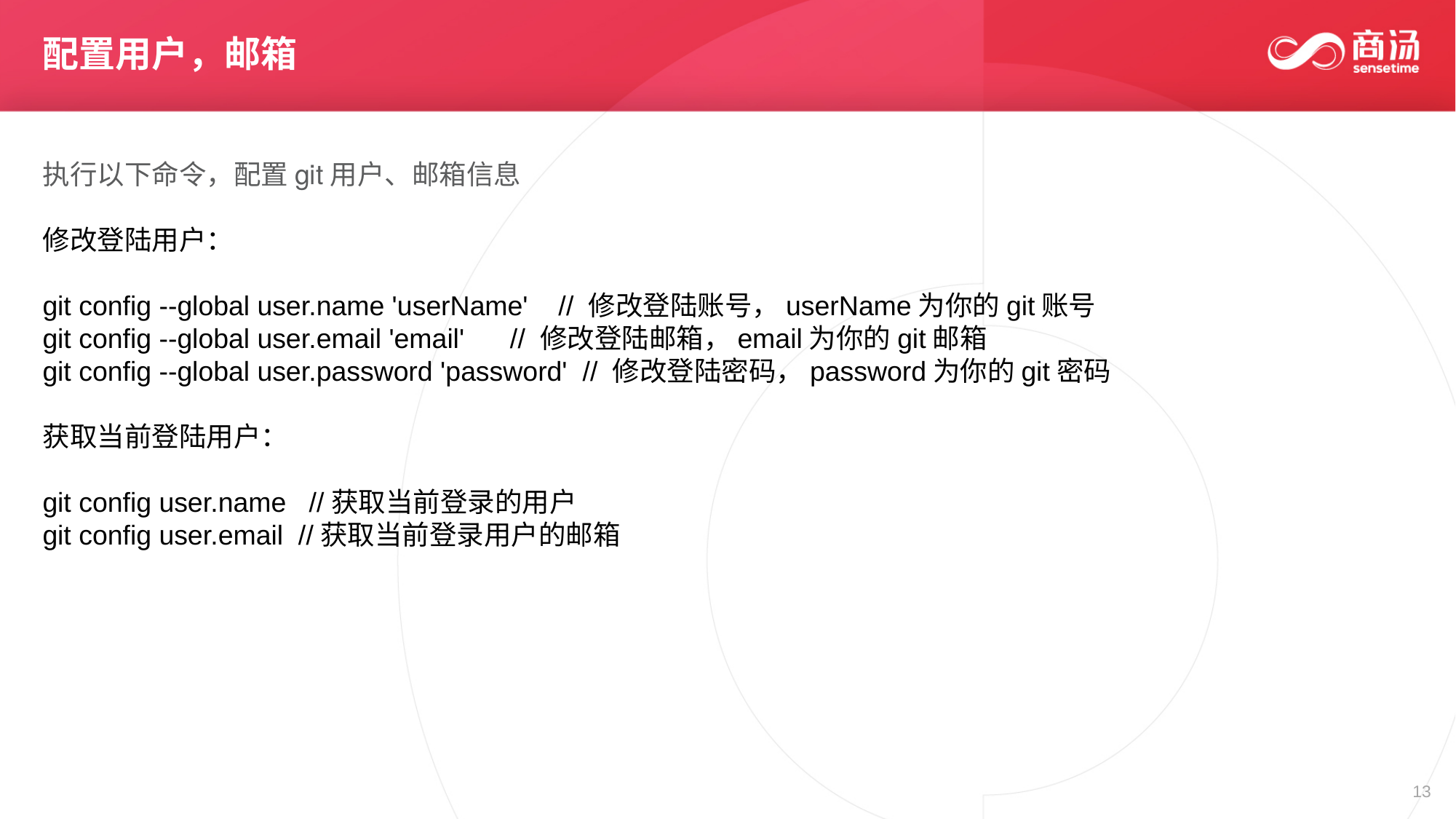

配置用户，邮箱
执行以下命令，配置git用户、邮箱信息

修改登陆用户：

git config --global user.name 'userName'    // 修改登陆账号，userName为你的git账号
git config --global user.email 'email'      // 修改登陆邮箱，email为你的git邮箱
git config --global user.password 'password'  // 修改登陆密码，password为你的git密码

获取当前登陆用户：

git config user.name   //获取当前登录的用户
git config user.email  //获取当前登录用户的邮箱
13